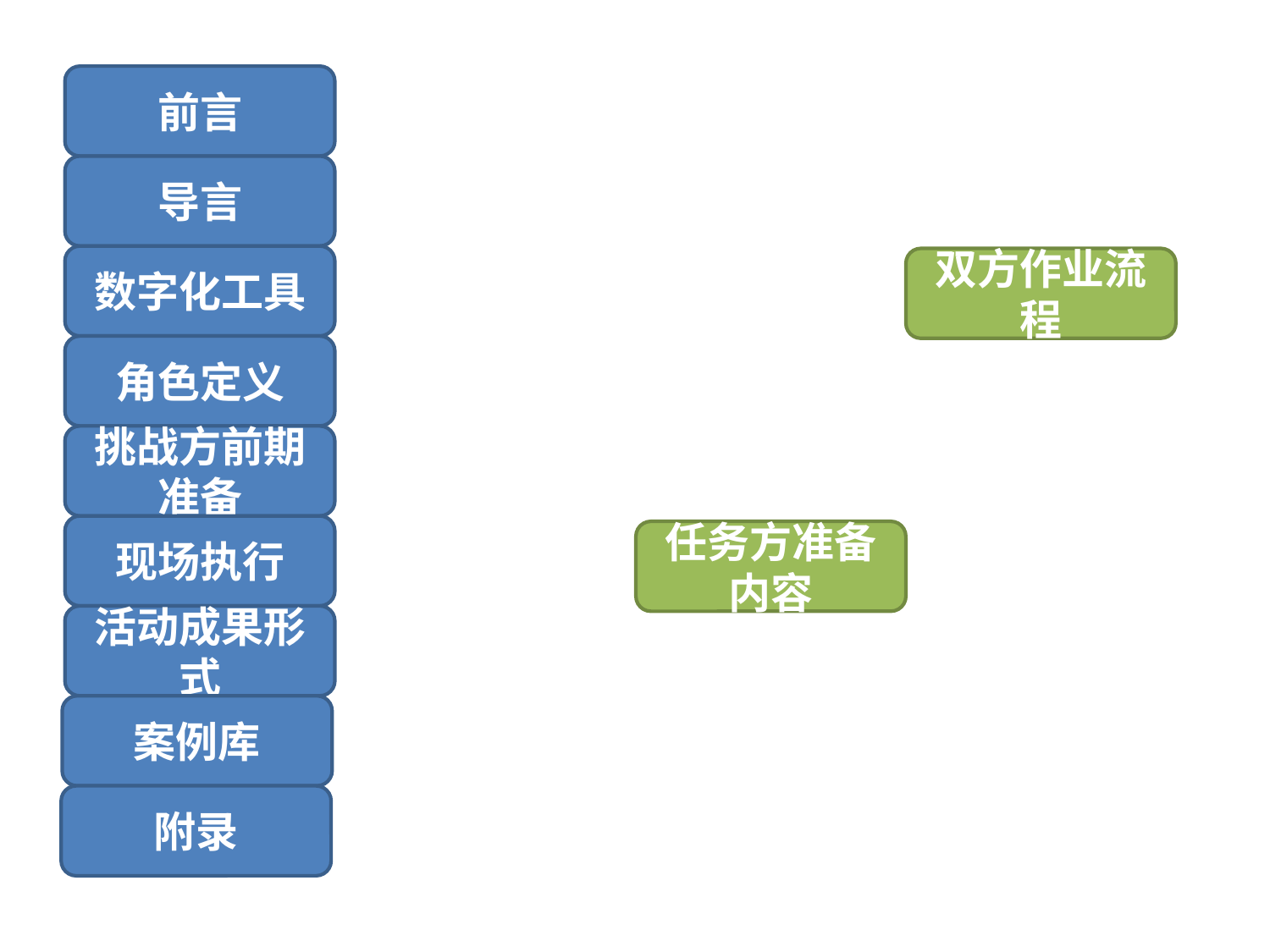

前言
导言
数字化工具
双方作业流程
角色定义
挑战方前期准备
现场执行
任务方准备内容
活动成果形式
案例库
附录